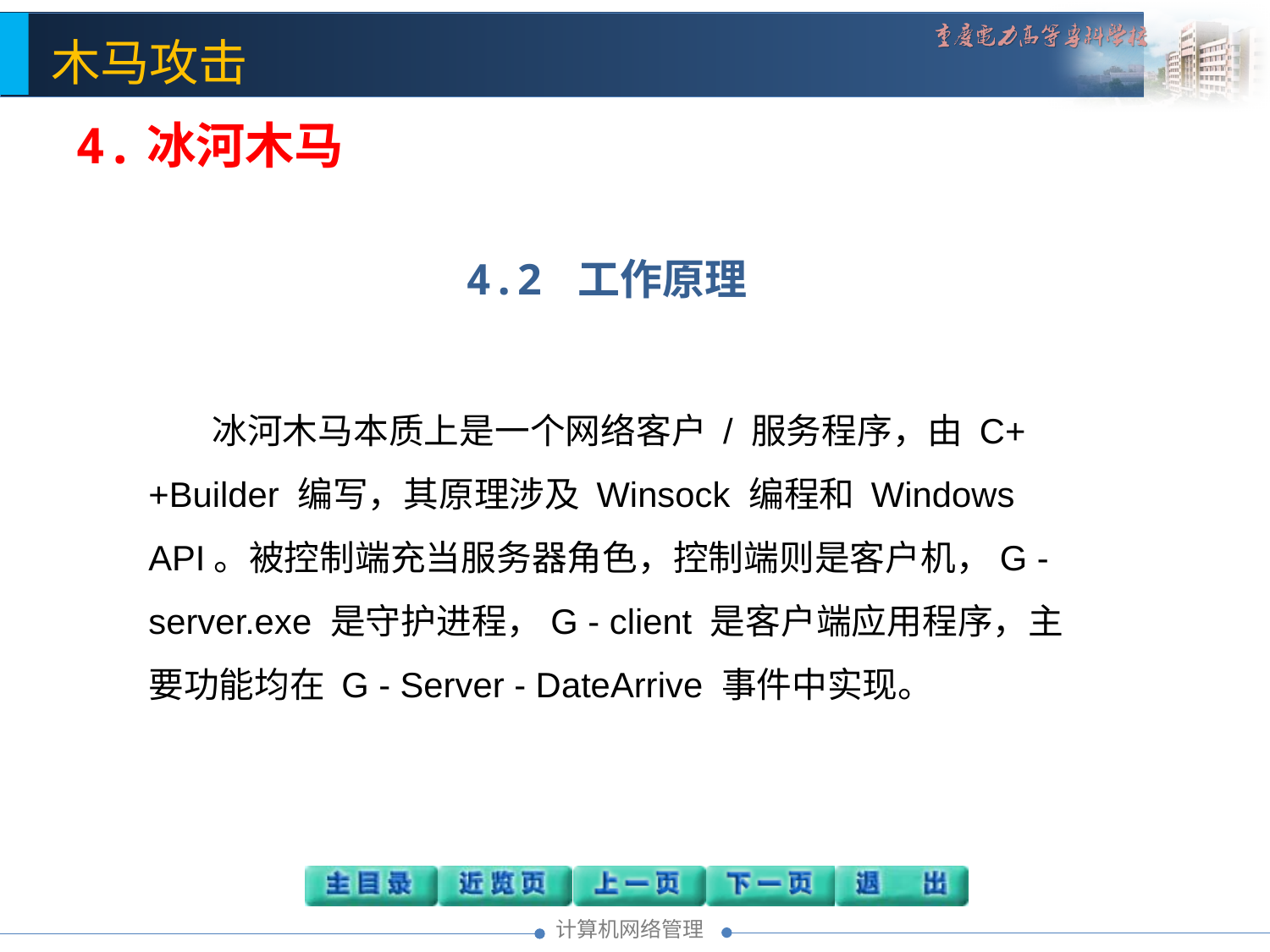

4.冰河木马
4.2 工作原理
冰河木马本质上是一个网络客户 / 服务程序，由 C++Builder 编写，其原理涉及 Winsock 编程和 Windows API。被控制端充当服务器角色，控制端则是客户机，G - server.exe 是守护进程，G - client 是客户端应用程序，主要功能均在 G - Server - DateArrive 事件中实现。